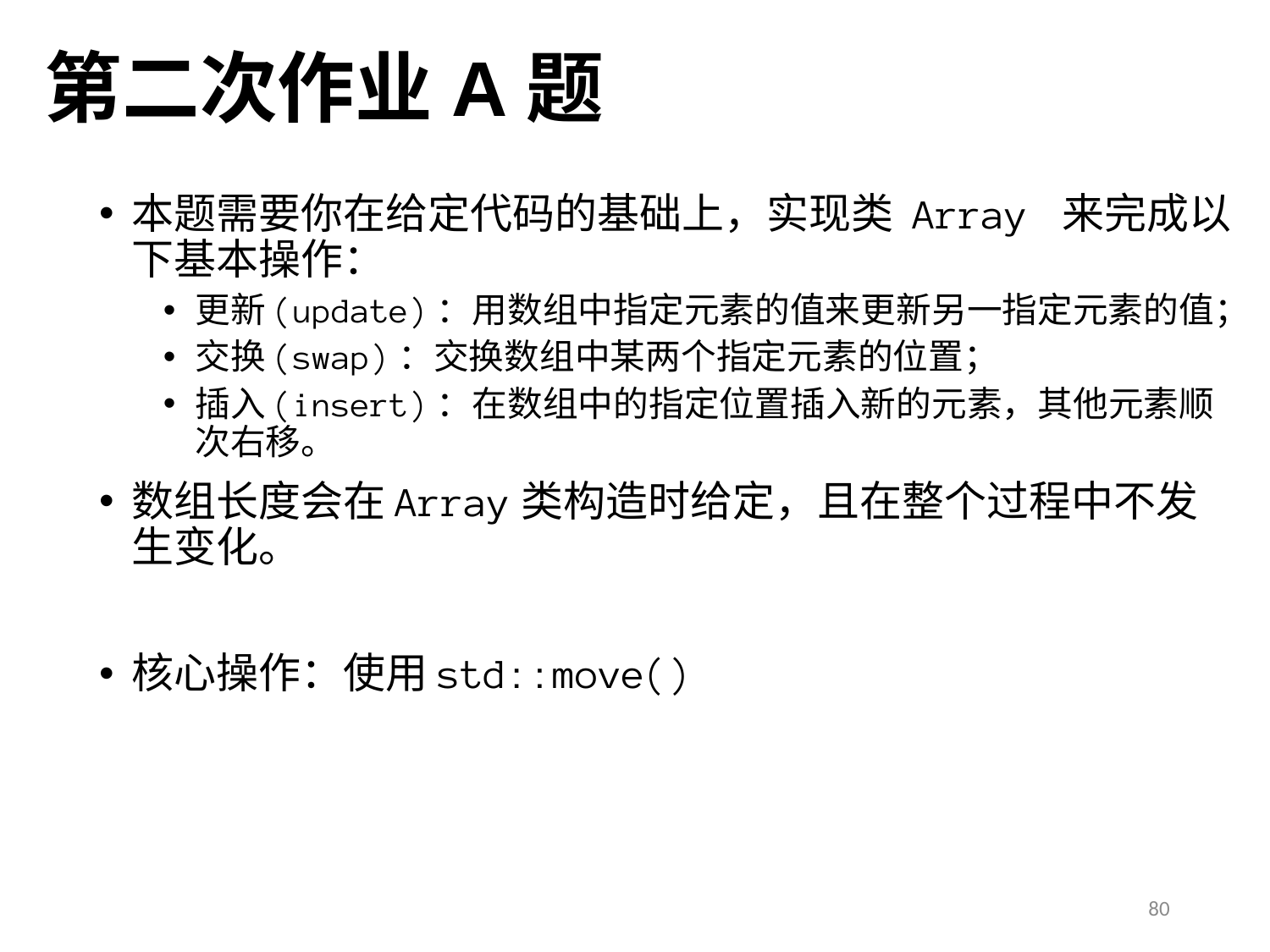

第二次作业A题
本题需要你在给定代码的基础上，实现类 Array 来完成以下基本操作：
更新(update)：用数组中指定元素的值来更新另一指定元素的值；
交换(swap)：交换数组中某两个指定元素的位置；
插入(insert)：在数组中的指定位置插入新的元素，其他元素顺次右移。
数组长度会在Array类构造时给定，且在整个过程中不发生变化。

核心操作：使用std::move()

80